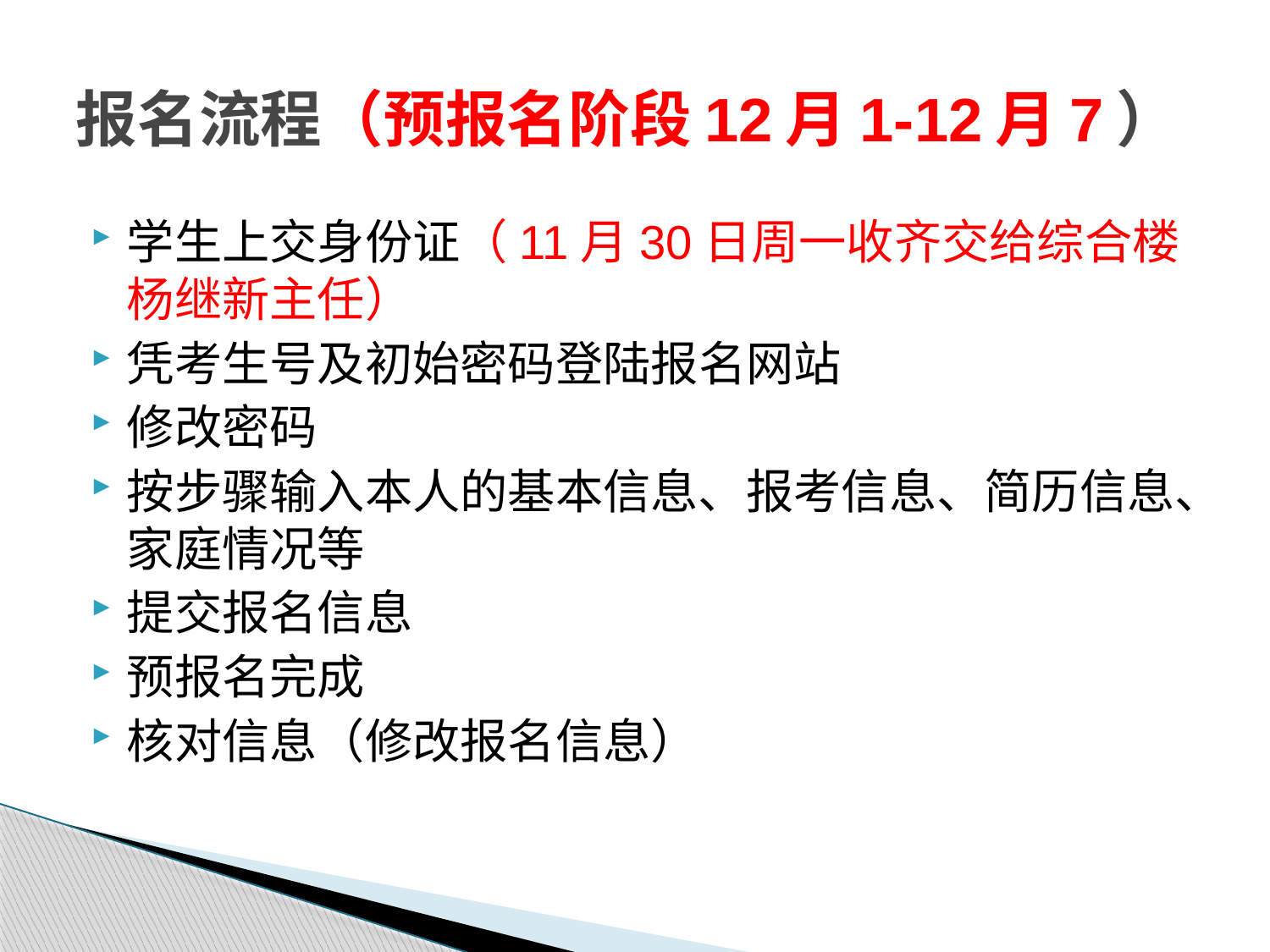

# 报名流程（预报名阶段12月1-12月7）
学生上交身份证（11月30日周一收齐交给综合楼杨继新主任）
凭考生号及初始密码登陆报名网站
修改密码
按步骤输入本人的基本信息、报考信息、简历信息、家庭情况等
提交报名信息
预报名完成
核对信息（修改报名信息）